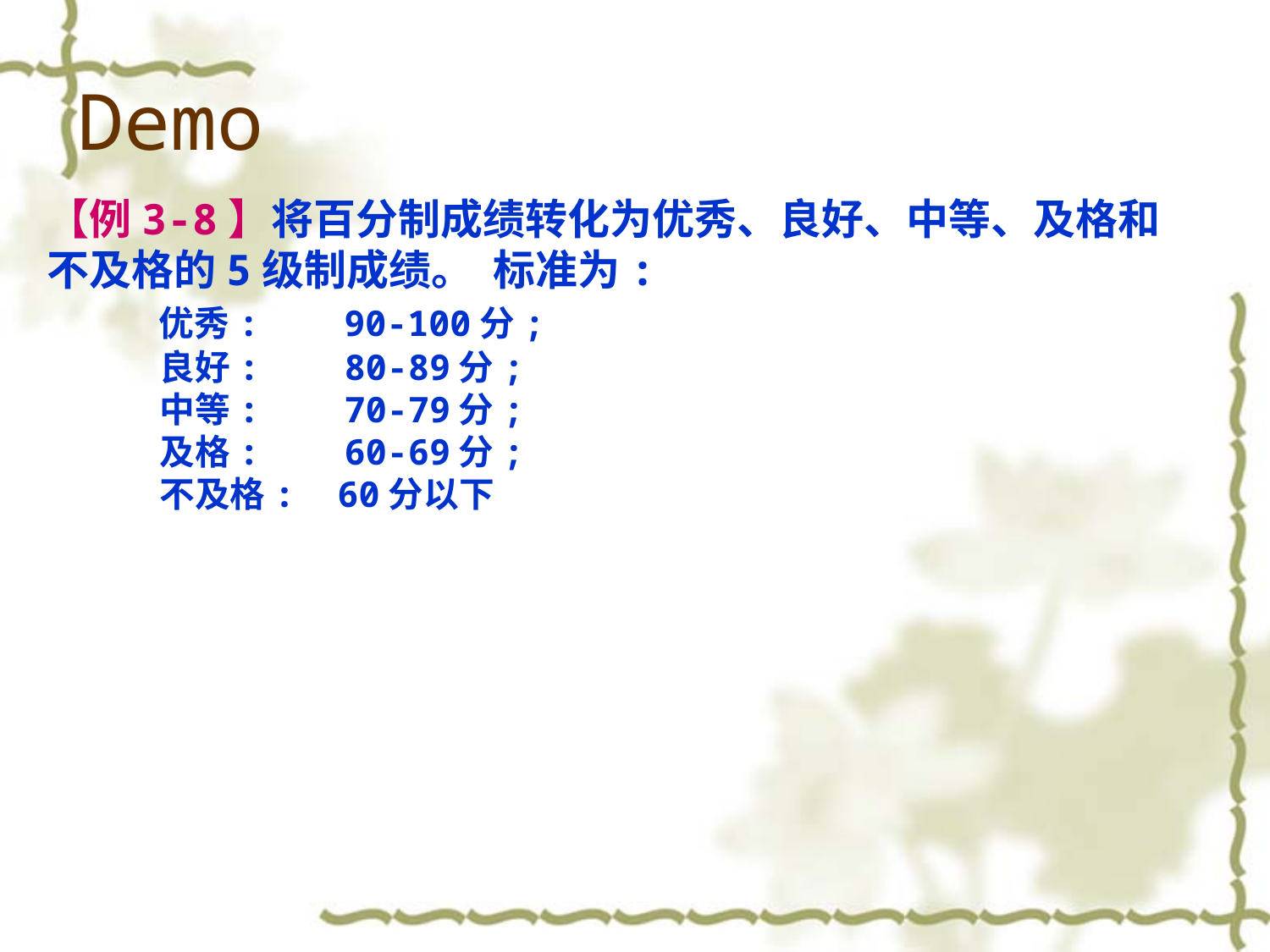

# Demo
【例3-8】将百分制成绩转化为优秀、良好、中等、及格和不及格的5级制成绩。  标准为:
    优秀:    90-100分;
     良好:    80-89分;
     中等:    70-79分;
     及格:    60-69分;
     不及格:  60分以下